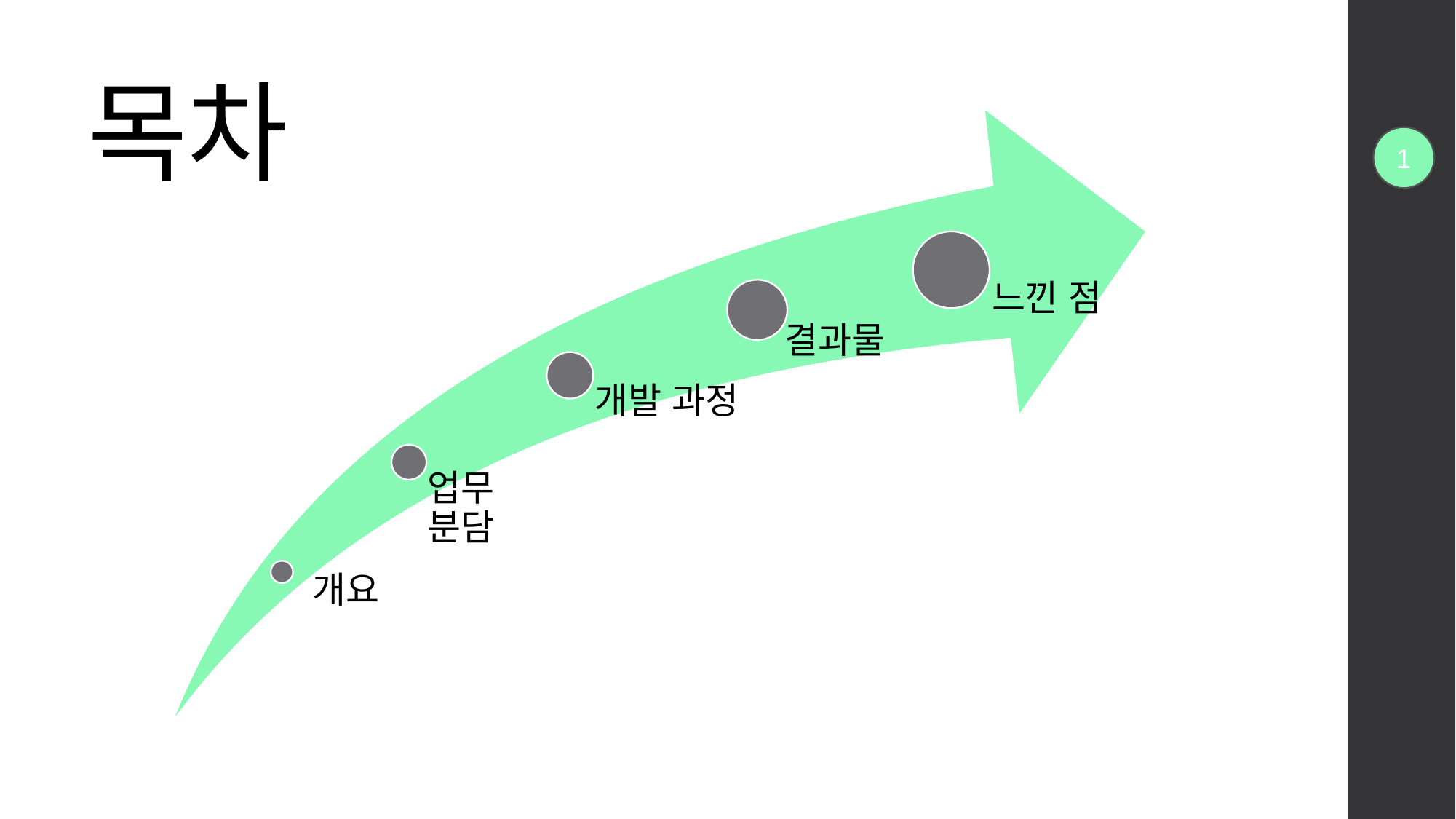

# 목차
 개요
업무 분담
개발 과정
결과물
느낀 점

1